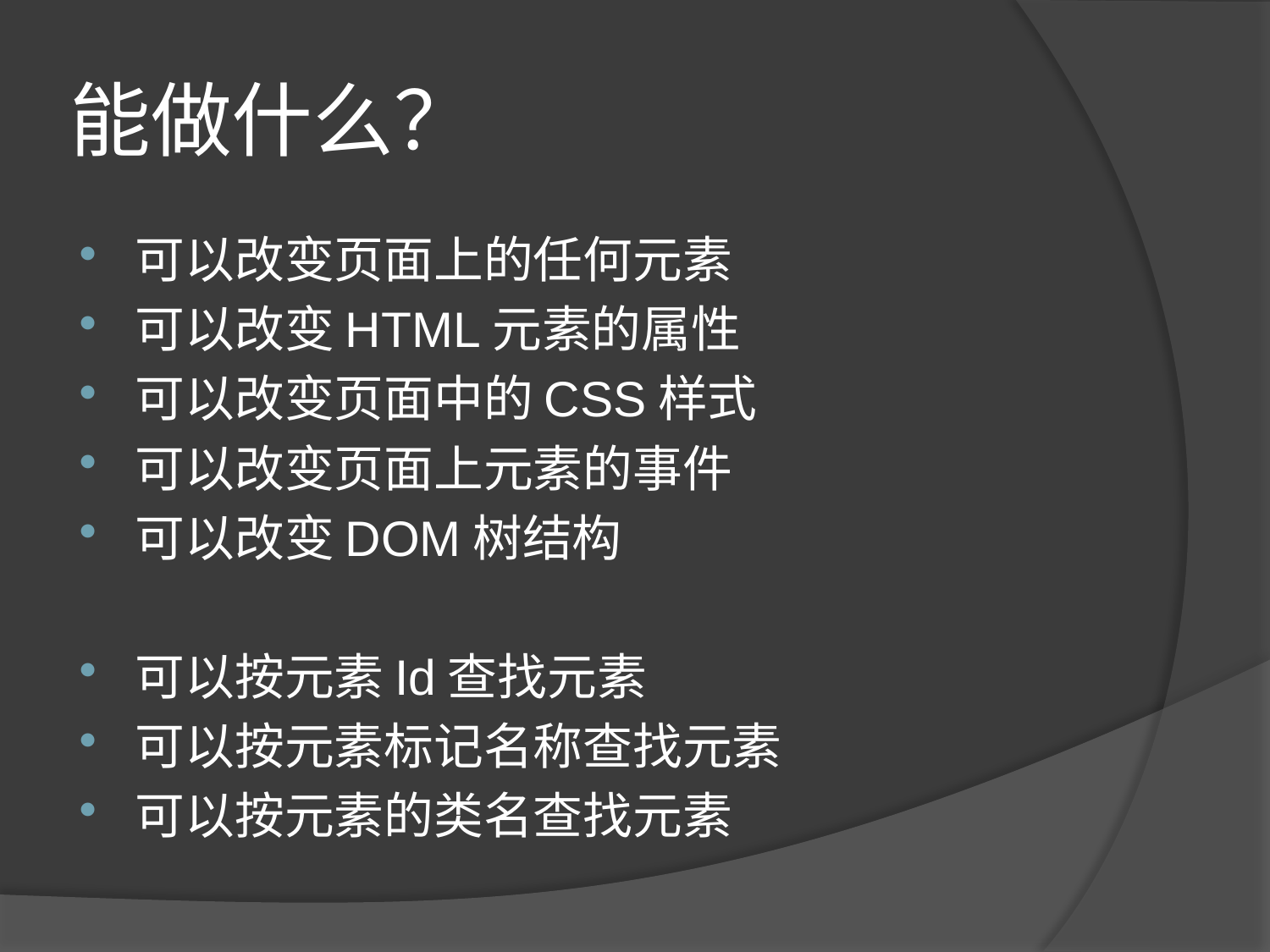

# 能做什么？
可以改变页面上的任何元素
可以改变HTML元素的属性
可以改变页面中的CSS样式
可以改变页面上元素的事件
可以改变DOM树结构

可以按元素Id查找元素
可以按元素标记名称查找元素
可以按元素的类名查找元素